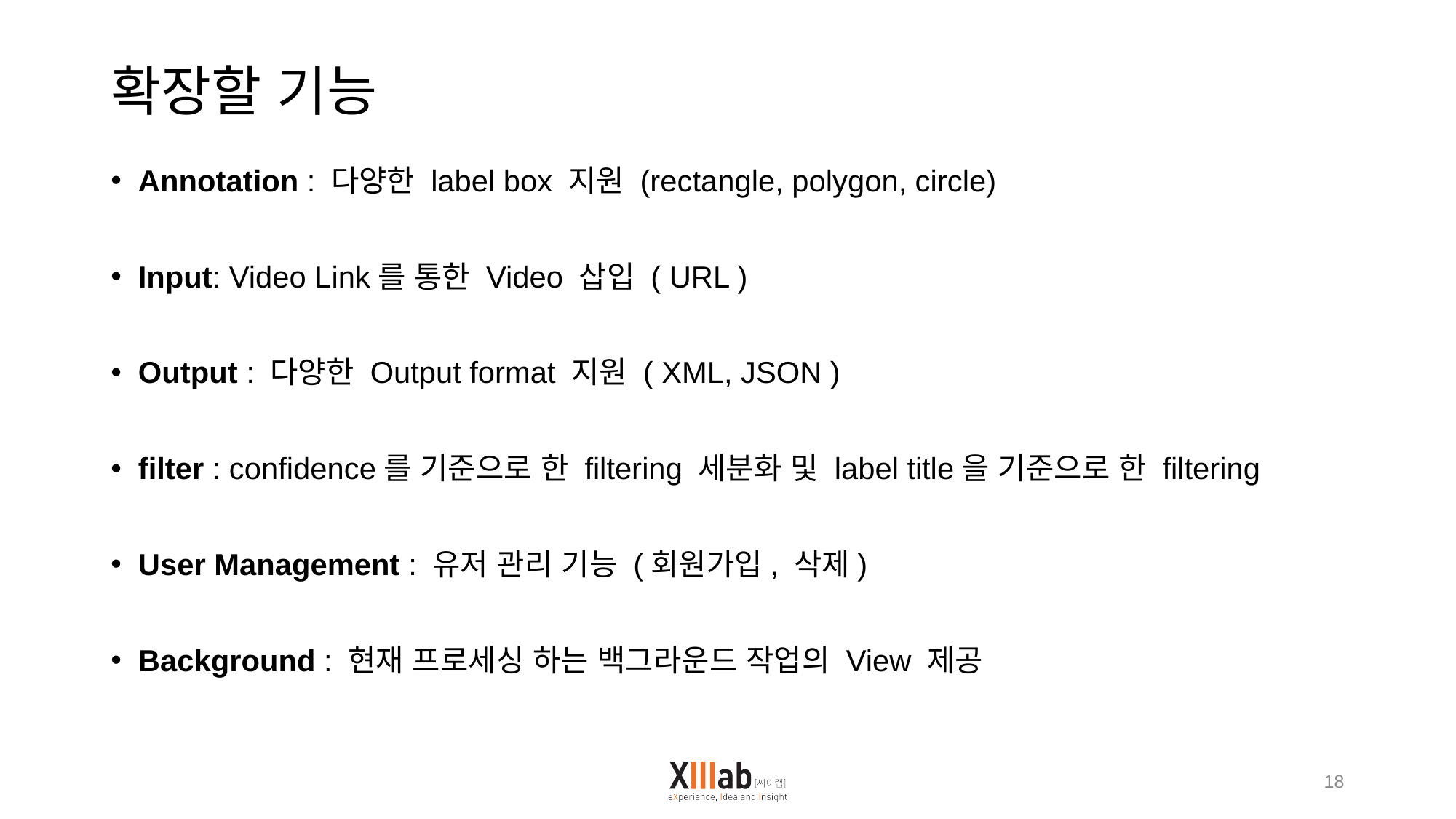

# 확장할 기능
Annotation : 다양한 label box 지원 (rectangle, polygon, circle)

Input: Video Link를 통한 Video 삽입 ( URL )

Output : 다양한 Output format 지원 ( XML, JSON )

filter : confidence를 기준으로 한 filtering 세분화 및 label title을 기준으로 한 filtering

User Management : 유저 관리 기능 (회원가입, 삭제)

Background : 현재 프로세싱 하는 백그라운드 작업의 View 제공

18